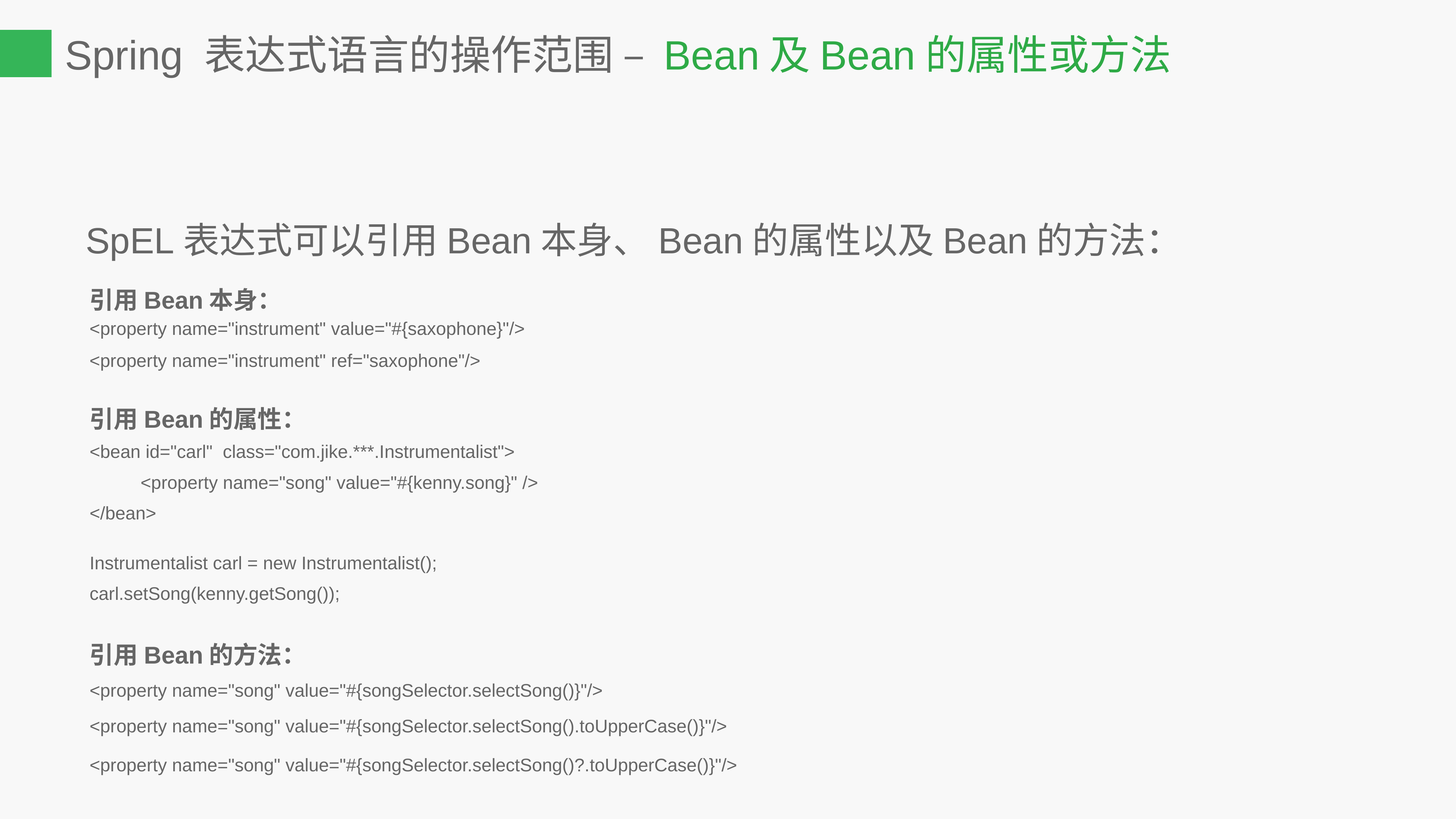

Spring 表达式语言的操作范围 – Bean及Bean的属性或方法

SpEL表达式可以引用Bean本身、Bean的属性以及Bean的方法：
引用Bean本身：
<property name="instrument" value="#{saxophone}"/>
<property name="instrument" ref="saxophone"/>
引用Bean的属性：
<bean id="carl"  class="com.jike.***.Instrumentalist">
          <property name="song" value="#{kenny.song}" />
</bean>
Instrumentalist carl = new Instrumentalist();
carl.setSong(kenny.getSong());
引用Bean的方法：
<property name="song" value="#{songSelector.selectSong()}"/>
<property name="song" value="#{songSelector.selectSong().toUpperCase()}"/>
<property name="song" value="#{songSelector.selectSong()?.toUpperCase()}"/>